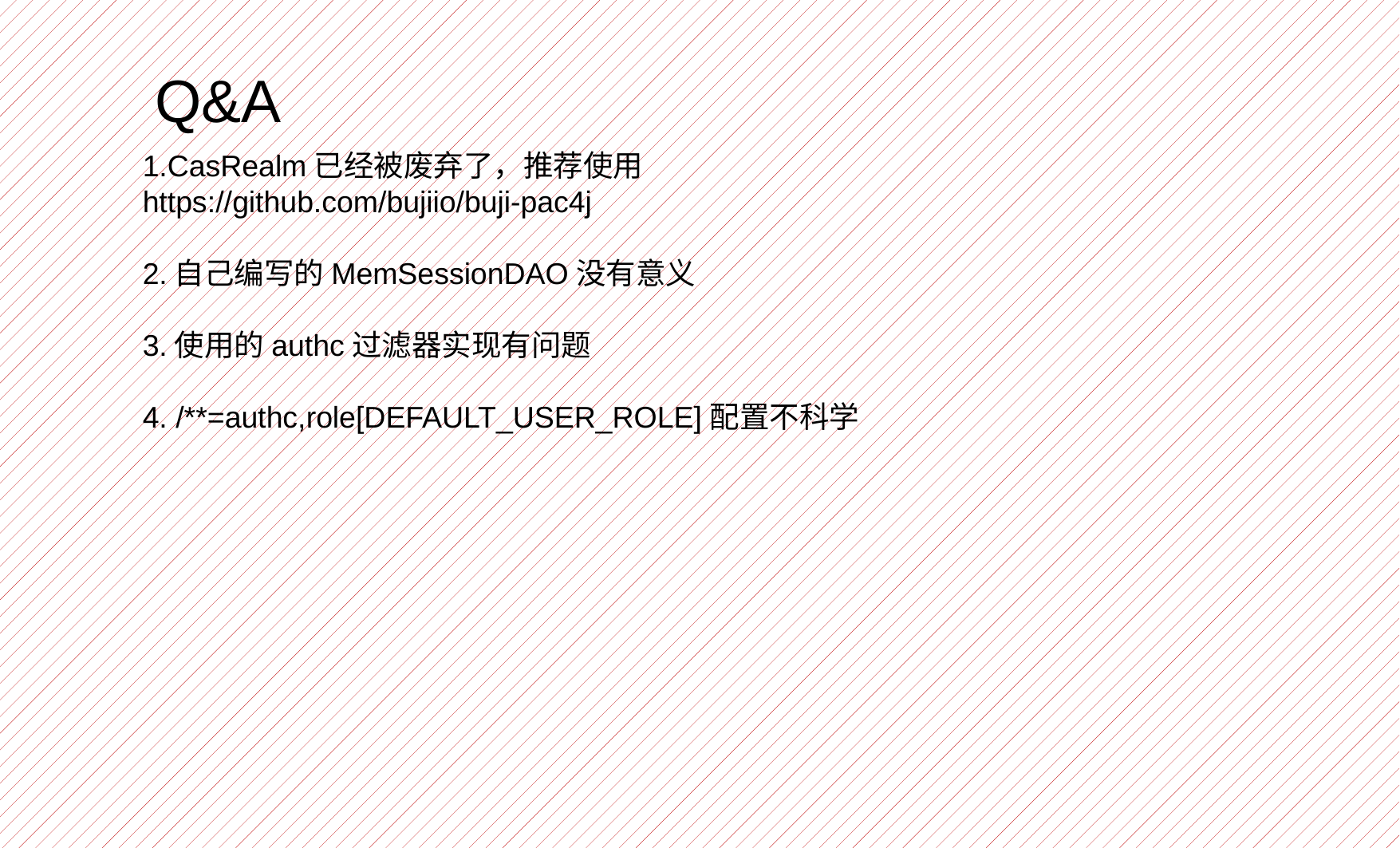

Q&A
1.CasRealm已经被废弃了，推荐使用
https://github.com/bujiio/buji-pac4j

2.自己编写的MemSessionDAO没有意义

3.使用的authc过滤器实现有问题

4. /**=authc,role[DEFAULT_USER_ROLE]配置不科学